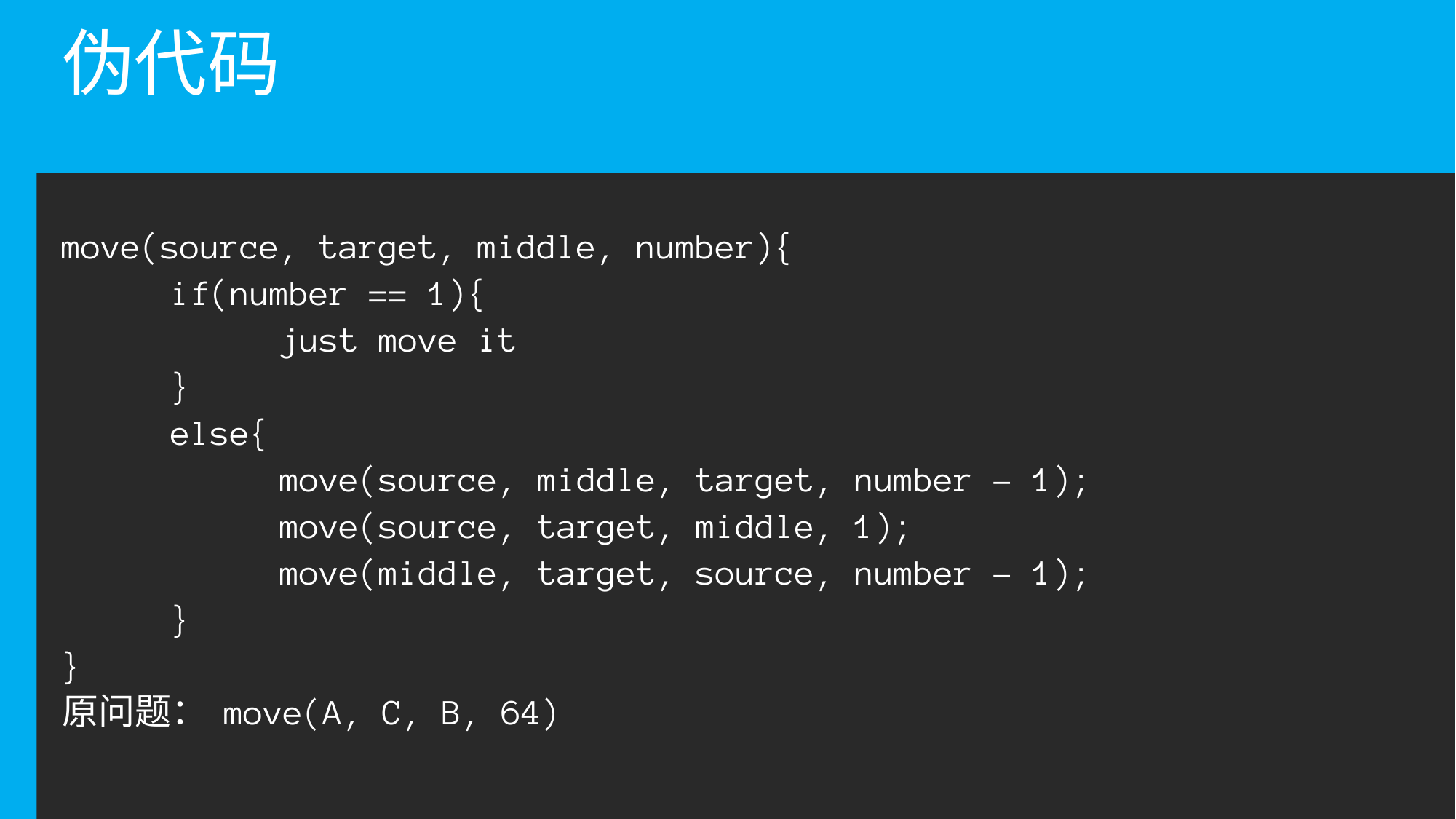

# 伪代码
move(source, target, middle, number){
	if(number == 1){
		just move it
	}
	else{
		move(source, middle, target, number - 1);
		move(source, target, middle, 1);
		move(middle, target, source, number - 1);
	}
}
原问题： move(A, C, B, 64)